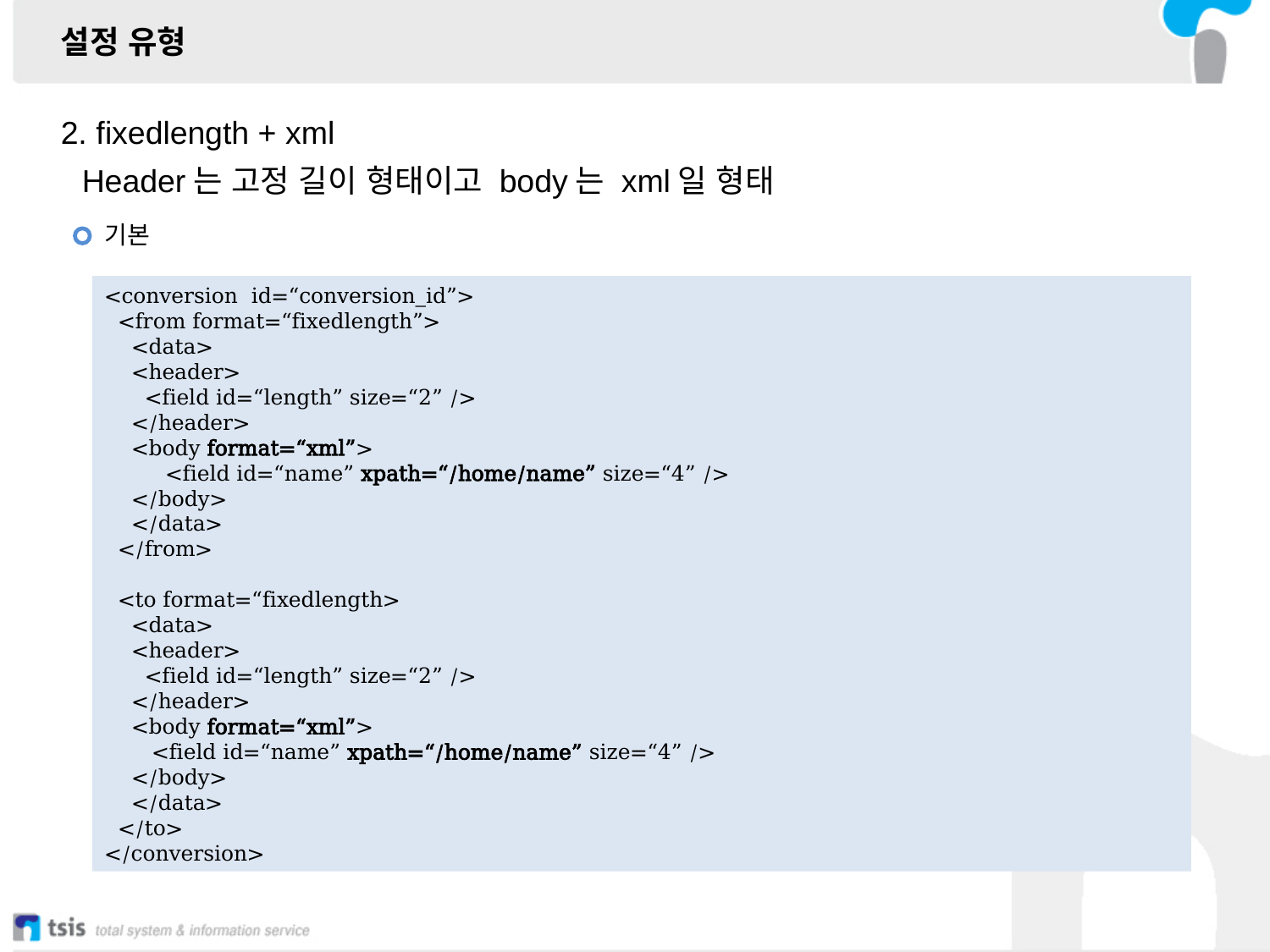

설정 유형
2. fixedlength + xml
Header는 고정 길이 형태이고 body는 xml일 형태
기본

<conversion  id=“conversion_id”>
  <from format=“fixedlength”>
    <data>
    <header>
      <field id=“length” size=“2” />
    </header>
    <body format=“xml”>
         <field id=“name” xpath=“/home/name” size=“4” />
    </body>
    </data>
  </from>

  <to format=“fixedlength>
    <data>
    <header>
      <field id=“length” size=“2” />
    </header>
    <body format=“xml”>
       <field id=“name” xpath=“/home/name” size=“4” />
    </body>
    </data>
  </to>
</conversion>